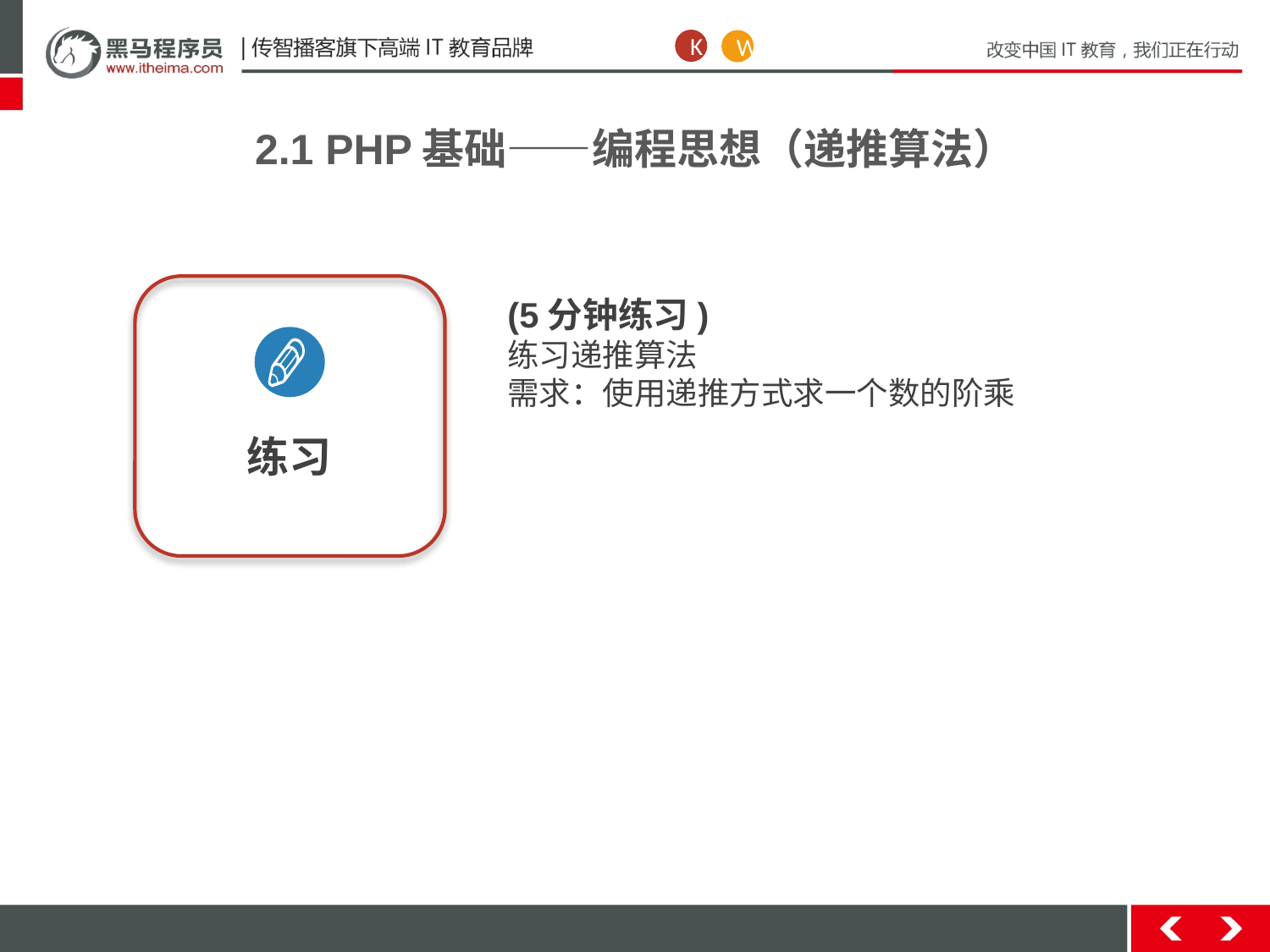

K
W
2.1 PHP基础——编程思想（递推算法）

练习
(5分钟练习)
练习递推算法
需求：使用递推方式求一个数的阶乘